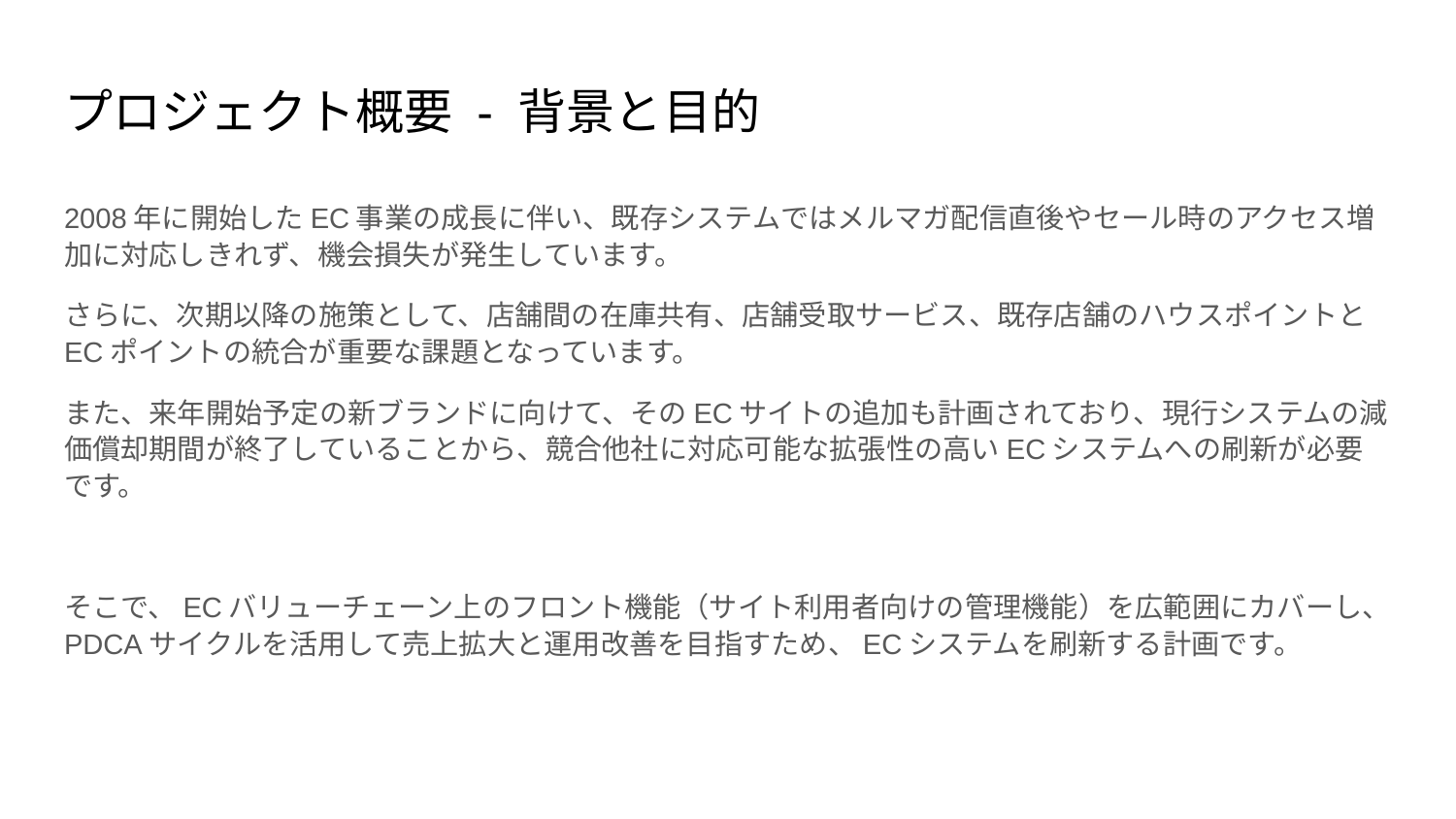

# プロジェクト概要 - 背景と目的
2008年に開始したEC事業の成長に伴い、既存システムではメルマガ配信直後やセール時のアクセス増加に対応しきれず、機会損失が発生しています。
さらに、次期以降の施策として、店舗間の在庫共有、店舗受取サービス、既存店舗のハウスポイントとECポイントの統合が重要な課題となっています。
また、来年開始予定の新ブランドに向けて、そのECサイトの追加も計画されており、現行システムの減価償却期間が終了していることから、競合他社に対応可能な拡張性の高いECシステムへの刷新が必要です。

そこで、ECバリューチェーン上のフロント機能（サイト利用者向けの管理機能）を広範囲にカバーし、PDCAサイクルを活用して売上拡大と運用改善を目指すため、ECシステムを刷新する計画です。